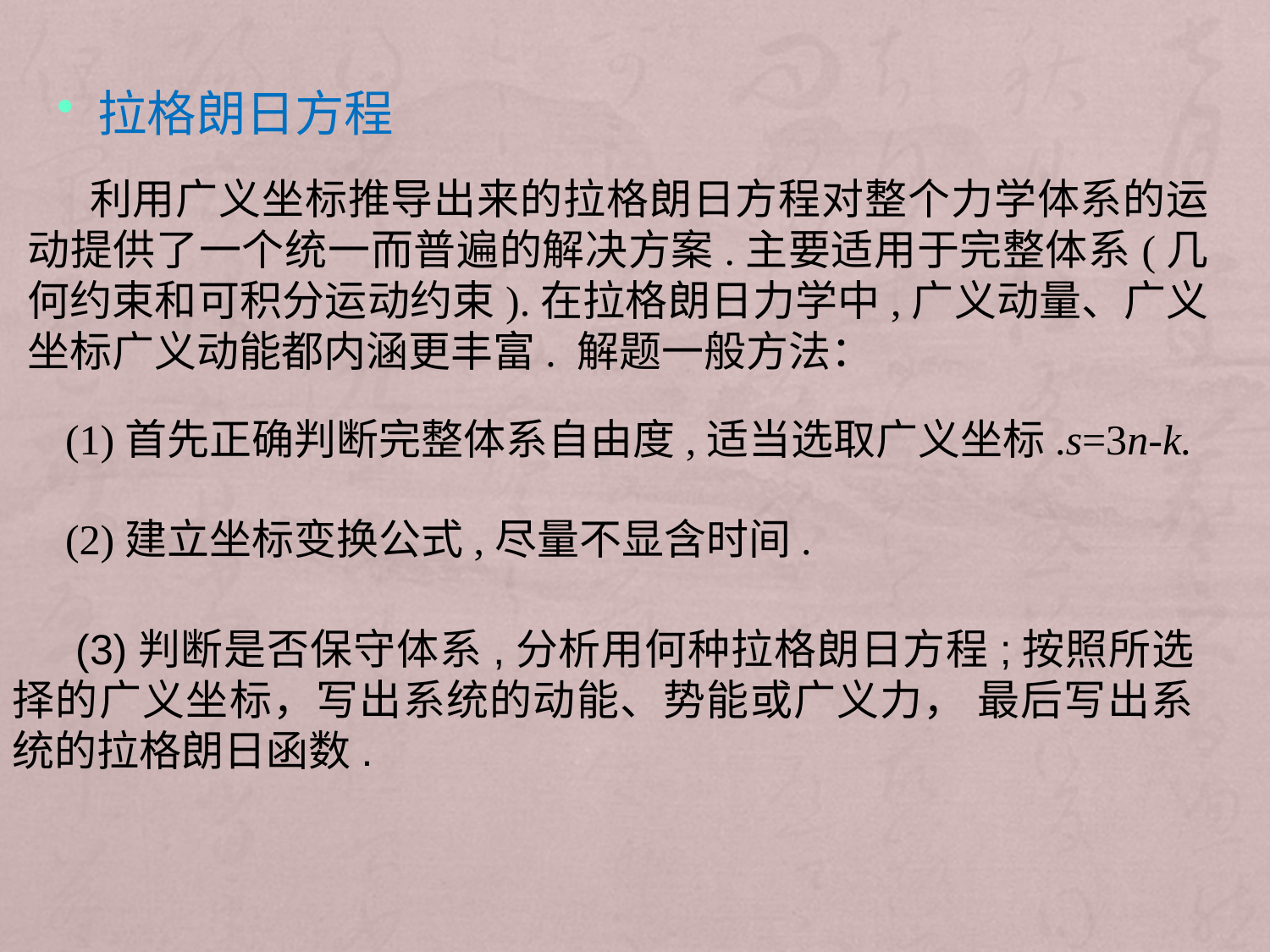

拉格朗日方程
     利用广义坐标推导出来的拉格朗日方程对整个力学体系的运动提供了一个统一而普遍的解决方案.主要适用于完整体系(几何约束和可积分运动约束).在拉格朗日力学中,广义动量、广义坐标广义动能都内涵更丰富. 解题一般方法：
     (1)首先正确判断完整体系自由度,适当选取广义坐标.s=3n-k.
     (2)建立坐标变换公式,尽量不显含时间.
     (3)判断是否保守体系,分析用何种拉格朗日方程;按照所选择的广义坐标，写出系统的动能、势能或广义力， 最后写出系统的拉格朗日函数.